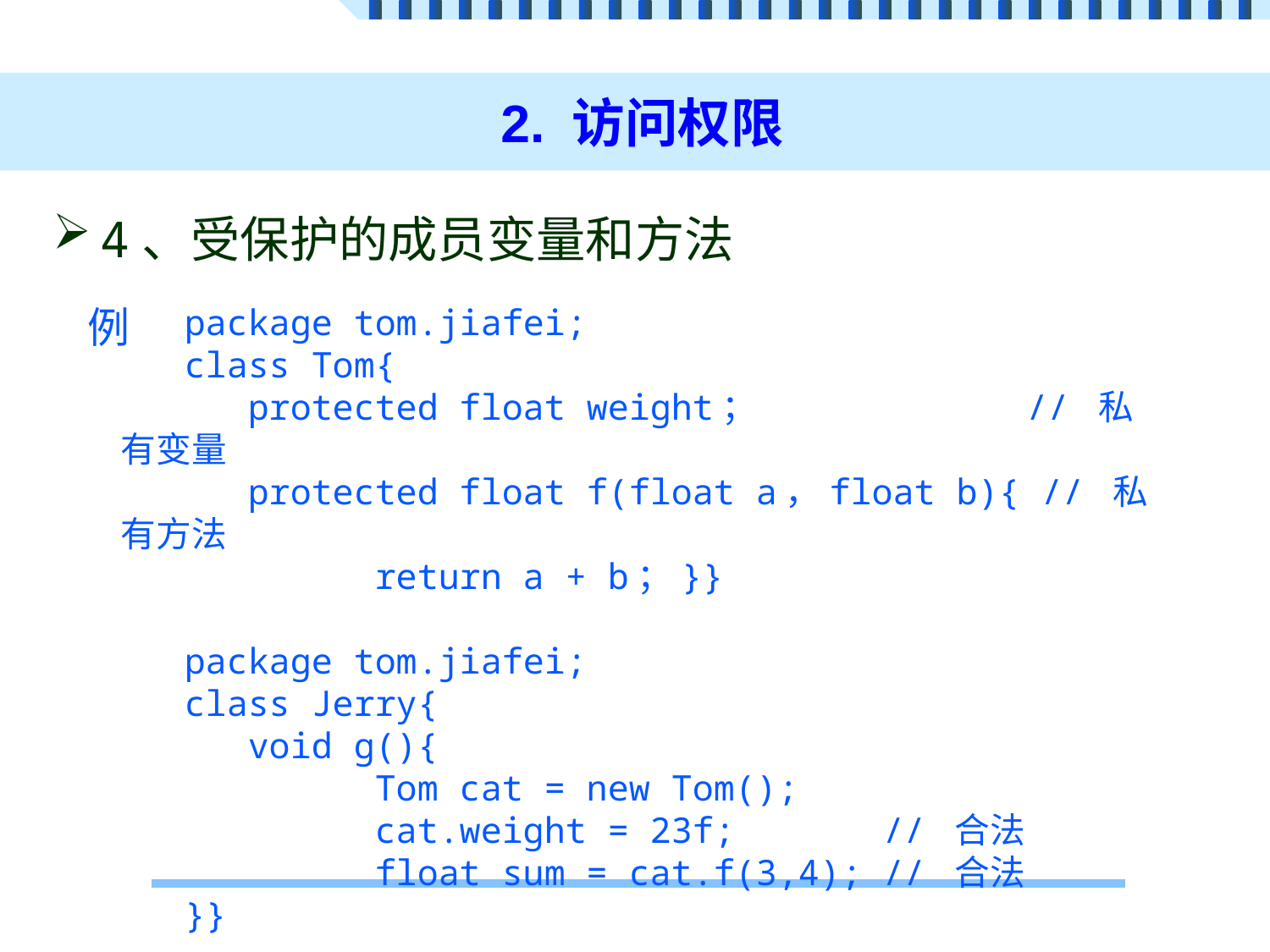

# 2. 访问权限

4、受保护的成员变量和方法
package tom.jiafei;
class Tom{
	protected float weight；		 // 私有变量
	protected float f(float a，float b){ // 私有方法
		return a + b；}}

package tom.jiafei;
class Jerry{
	void g(){
		Tom cat = new Tom();
		cat.weight = 23f;		// 合法
		float sum = cat.f(3,4);	// 合法
}}
例